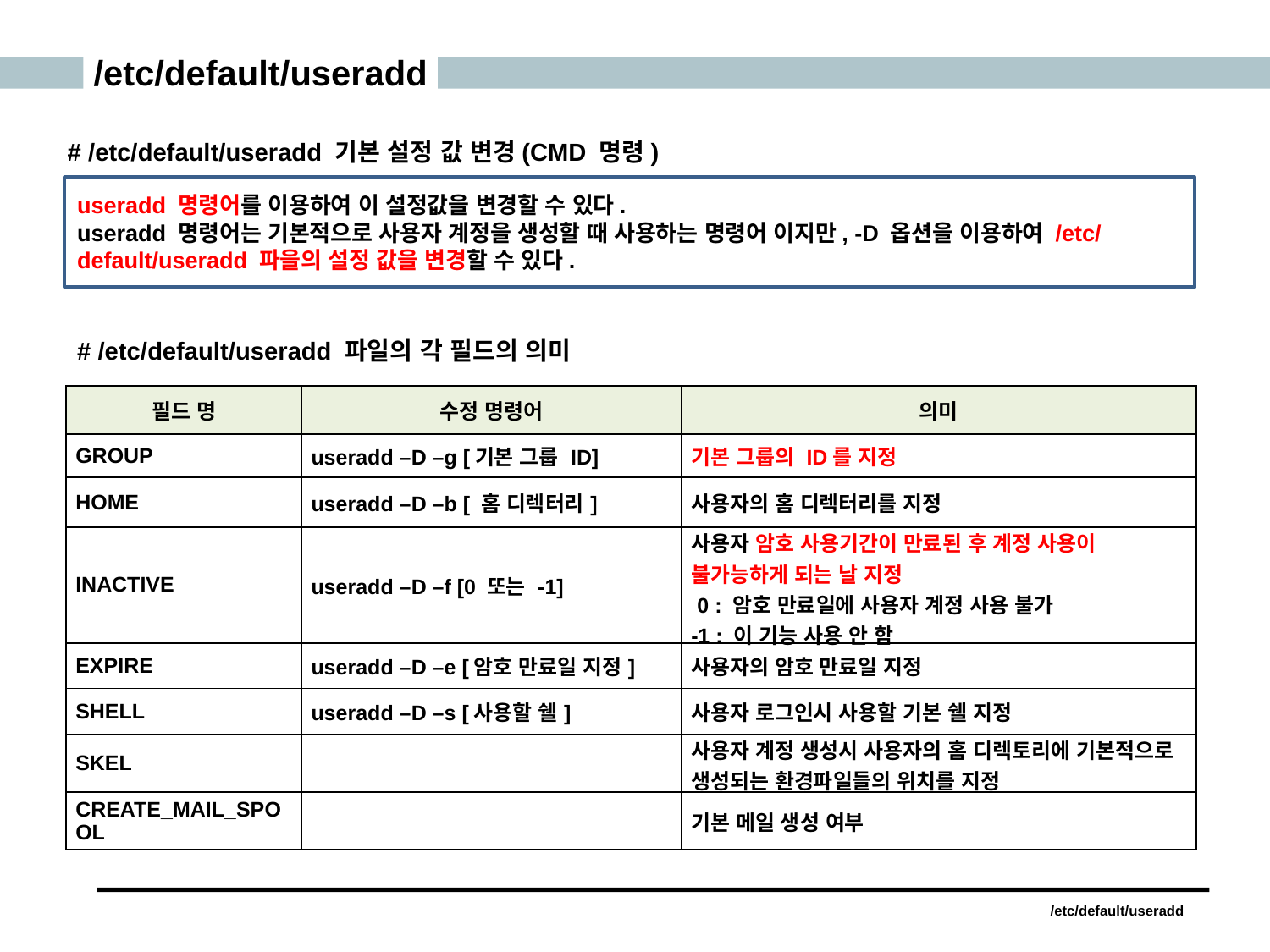

/etc/default/useradd

# /etc/default/useradd 기본 설정 값 변경(CMD 명령)
useradd 명령어를 이용하여 이 설정값을 변경할 수 있다.
useradd 명령어는 기본적으로 사용자 계정을 생성할 때 사용하는 명령어 이지만, -D 옵션을 이용하여 /etc/default/useradd 파을의 설정 값을 변경할 수 있다.
# /etc/default/useradd 파일의 각 필드의 의미
| 필드 명 | 수정 명령어 | 의미 |
| --- | --- | --- |
| GROUP | useradd –D –g [기본 그룹 ID] | 기본 그룹의 ID를 지정 |
| HOME | useradd –D –b [ 홈 디렉터리] | 사용자의 홈 디렉터리를 지정 |
| INACTIVE | useradd –D –f [0 또는 -1] | 사용자 암호 사용기간이 만료된 후 계정 사용이 불가능하게 되는 날 지정 0 : 암호 만료일에 사용자 계정 사용 불가 -1 : 이 기능 사용 안 함 |
| EXPIRE | useradd –D –e [암호 만료일 지정] | 사용자의 암호 만료일 지정 |
| SHELL | useradd –D –s [사용할 쉘] | 사용자 로그인시 사용할 기본 쉘 지정 |
| SKEL |  | 사용자 계정 생성시 사용자의 홈 디렉토리에 기본적으로 생성되는 환경파일들의 위치를 지정 |
| CREATE\_MAIL\_SPOOL |  | 기본 메일 생성 여부 |

/etc/default/useradd